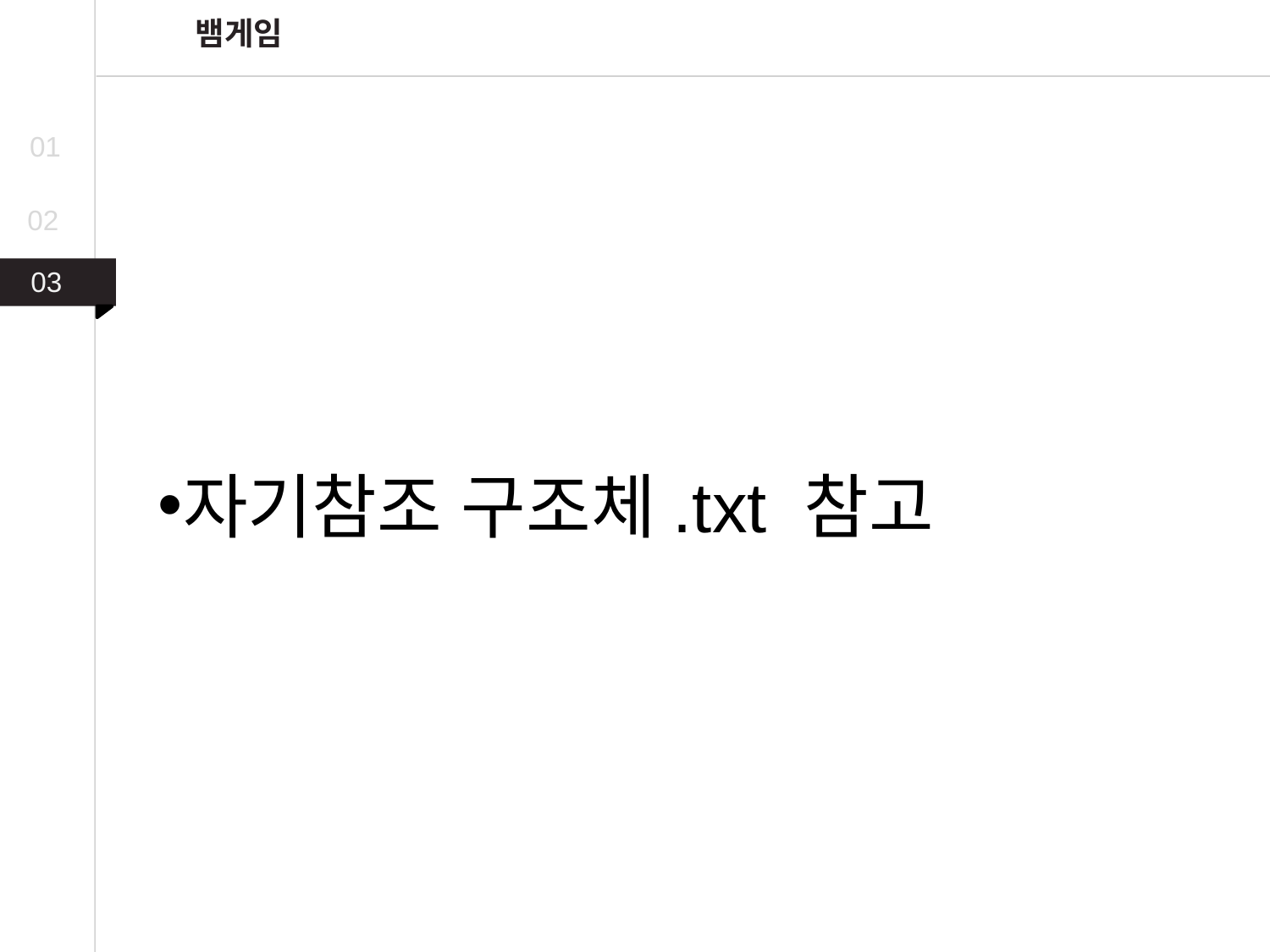

뱀게임
01
02
03

03
02

자기참조 구조체.txt 참고